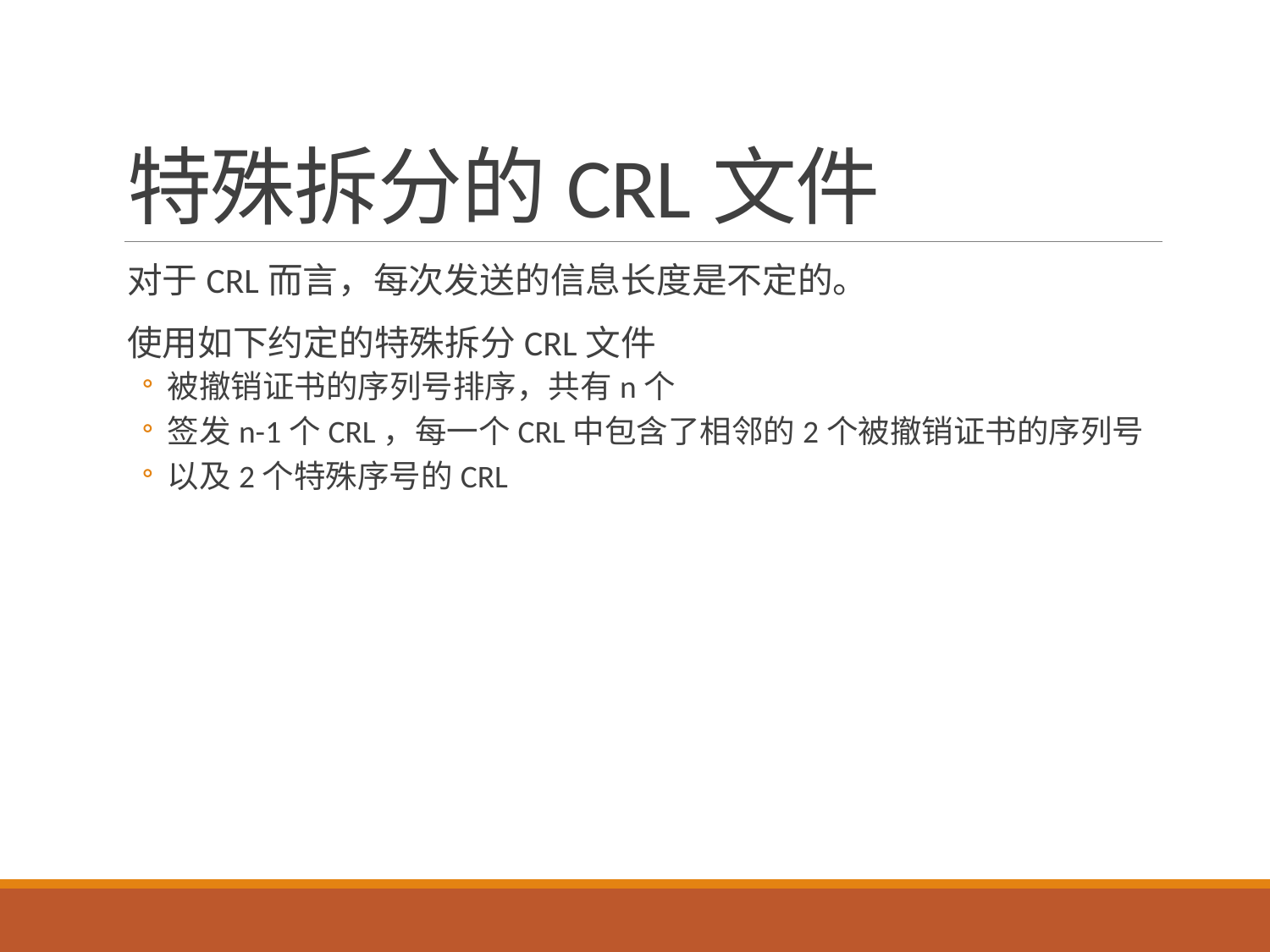

# 特殊拆分的CRL文件
对于CRL而言，每次发送的信息长度是不定的。
使用如下约定的特殊拆分CRL文件
被撤销证书的序列号排序，共有n个
签发n-1个CRL，每一个CRL中包含了相邻的2个被撤销证书的序列号
以及2个特殊序号的CRL